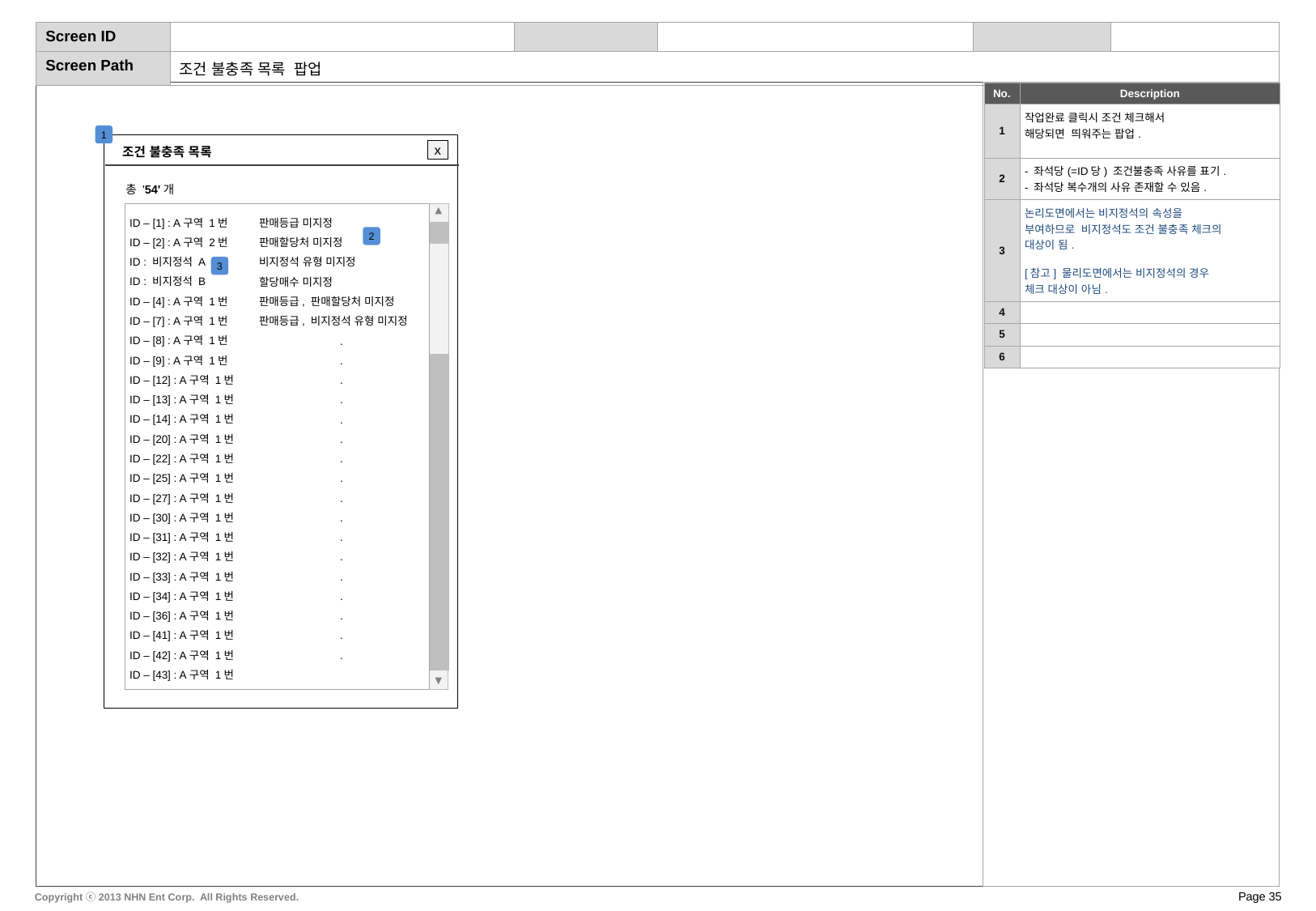

| Screen ID |  |  |  |  |  |
| --- | --- | --- | --- | --- | --- |
| Screen Path | 조건 불충족 목록 팝업 |  |  |  |  |
| No. | Description |
| --- | --- |
| 1 | 작업완료 클릭시 조건 체크해서 해당되면 띄워주는 팝업. |
| 2 | - 좌석당(=ID당) 조건불충족 사유를 표기. - 좌석당 복수개의 사유 존재할 수 있음. |
| 3 | 논리도면에서는 비지정석의 속성을 부여하므로 비지정석도 조건 불충족 체크의 대상이 됨. [참고] 물리도면에서는 비지정석의 경우 체크 대상이 아님. |
| 4 |  |
| 5 |  |
| 6 |  |
1

조건 불충족 목록
X
총 '54'개
▼
ID – [1] : A구역 1번
ID – [2] : A구역 2번
ID : 비지정석 A
ID : 비지정석 B
ID – [4] : A구역 1번
ID – [7] : A구역 1번
ID – [8] : A구역 1번
ID – [9] : A구역 1번
ID – [12] : A구역 1번
ID – [13] : A구역 1번
ID – [14] : A구역 1번
ID – [20] : A구역 1번
ID – [22] : A구역 1번
ID – [25] : A구역 1번
ID – [27] : A구역 1번
ID – [30] : A구역 1번
ID – [31] : A구역 1번
ID – [32] : A구역 1번
ID – [33] : A구역 1번
ID – [34] : A구역 1번
ID – [36] : A구역 1번
ID – [41] : A구역 1번
ID – [42] : A구역 1번
ID – [43] : A구역 1번

판매등급 미지정
판매할당처 미지정
비지정석 유형 미지정
할당매수 미지정
판매등급, 판매할당처 미지정
판매등급, 비지정석 유형 미지정
.
.
.
.
.
.
.
.
.
.
.
.
.
.
.
.
.

2
3

▼